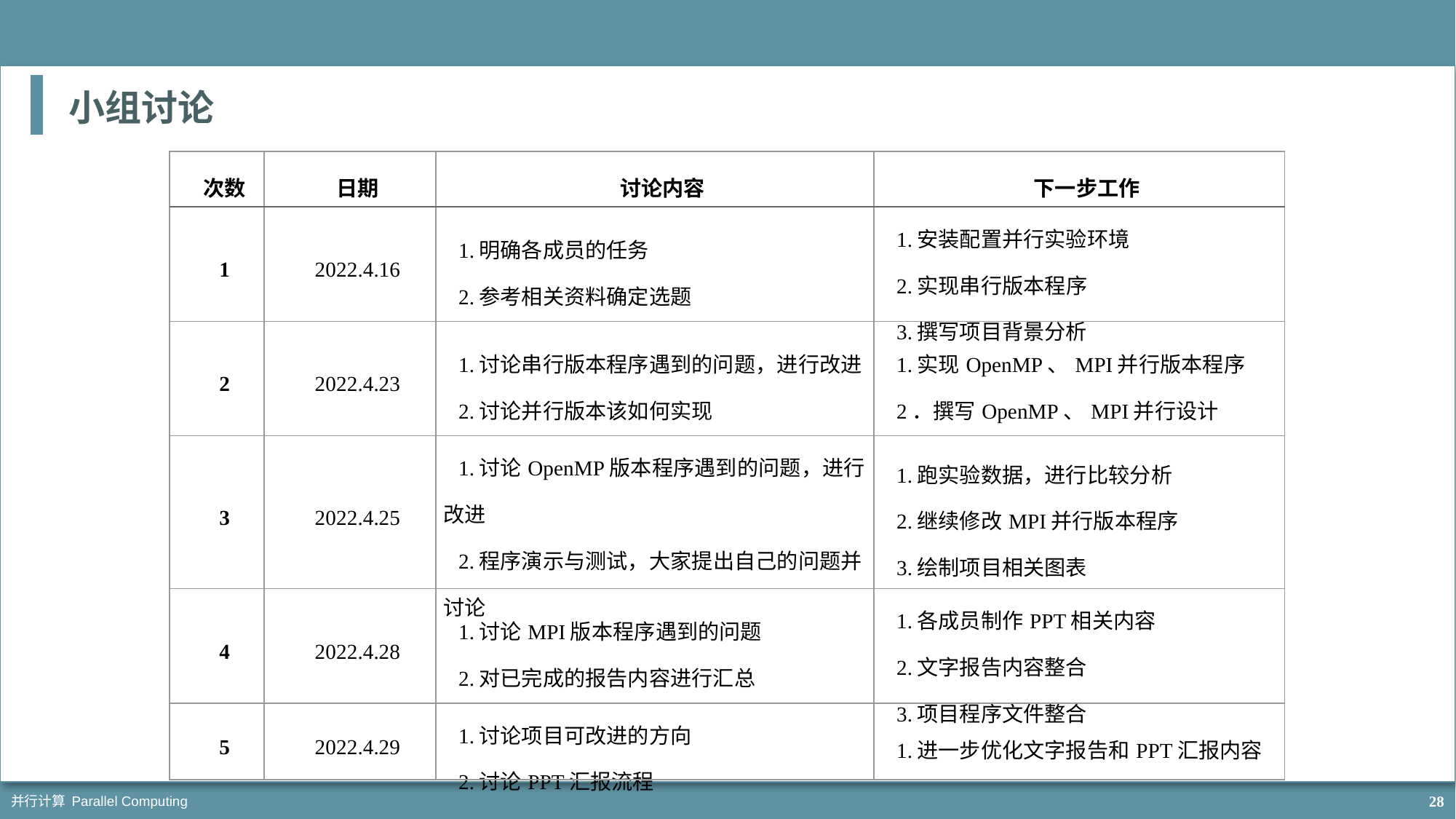

小组讨论
| 次数 | 日期 | 讨论内容 | 下一步工作 |
| --- | --- | --- | --- |
| 1 | 2022.4.16 | 1.明确各成员的任务 2.参考相关资料确定选题 | 1.安装配置并行实验环境 2.实现串行版本程序 3.撰写项目背景分析 |
| 2 | 2022.4.23 | 1.讨论串行版本程序遇到的问题，进行改进 2.讨论并行版本该如何实现 | 1.实现OpenMP、MPI并行版本程序 2．撰写OpenMP、MPI并行设计 |
| 3 | 2022.4.25 | 1.讨论OpenMP版本程序遇到的问题，进行改进 2.程序演示与测试，大家提出自己的问题并讨论 | 1.跑实验数据，进行比较分析 2.继续修改MPI并行版本程序 3.绘制项目相关图表 |
| 4 | 2022.4.28 | 1.讨论MPI版本程序遇到的问题 2.对已完成的报告内容进行汇总 | 1.各成员制作PPT相关内容 2.文字报告内容整合 3.项目程序文件整合 |
| 5 | 2022.4.29 | 1.讨论项目可改进的方向 2.讨论PPT汇报流程 | 1.进一步优化文字报告和PPT汇报内容 |
并行计算 Parallel Computing
28